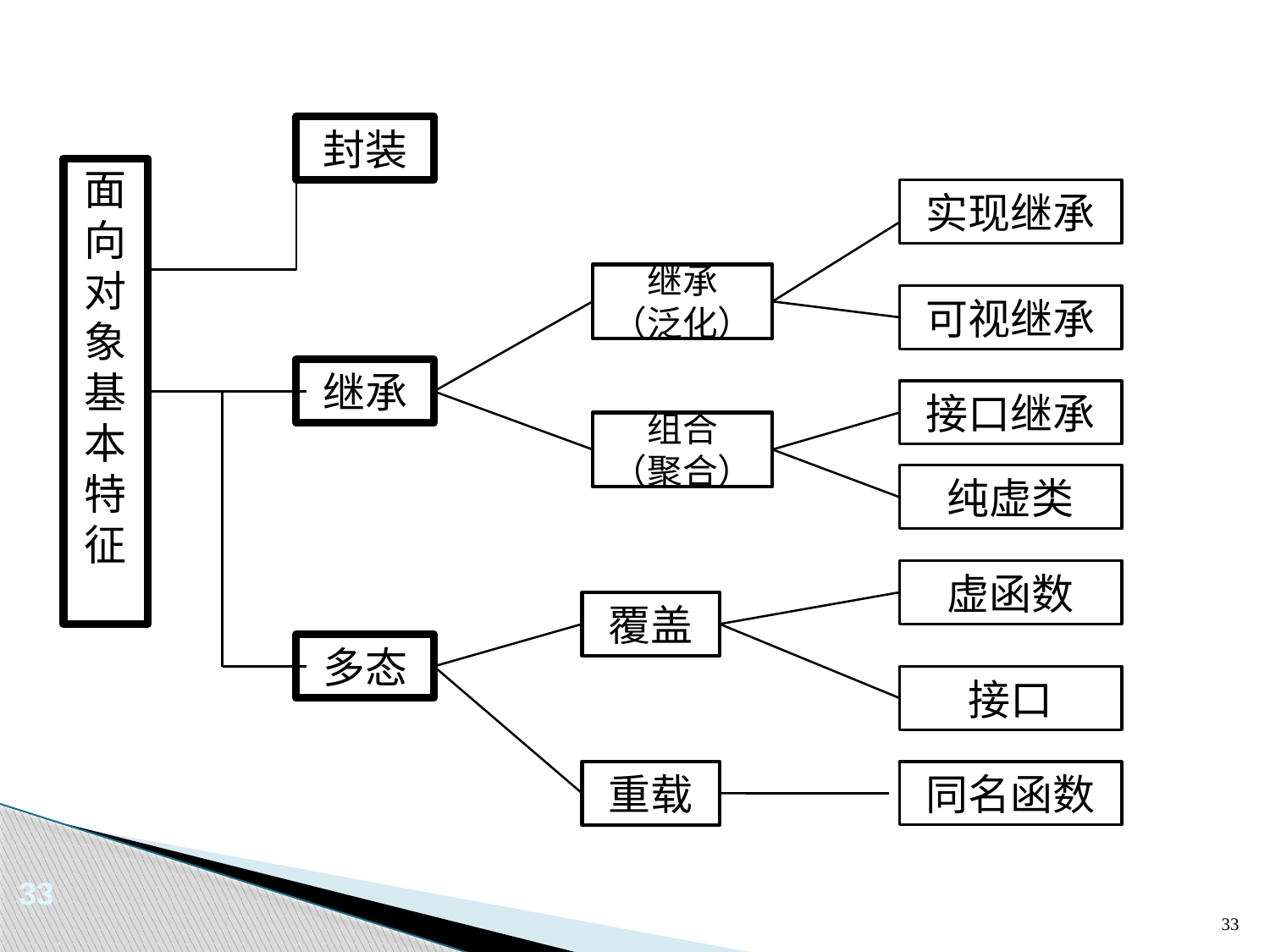

封装
面向对象基本特征

继承
多态
继承
（泛化）
组合
（聚合）
覆盖
重载
实现继承
可视继承
接口继承
纯虚类
虚函数
接口
同名函数
33